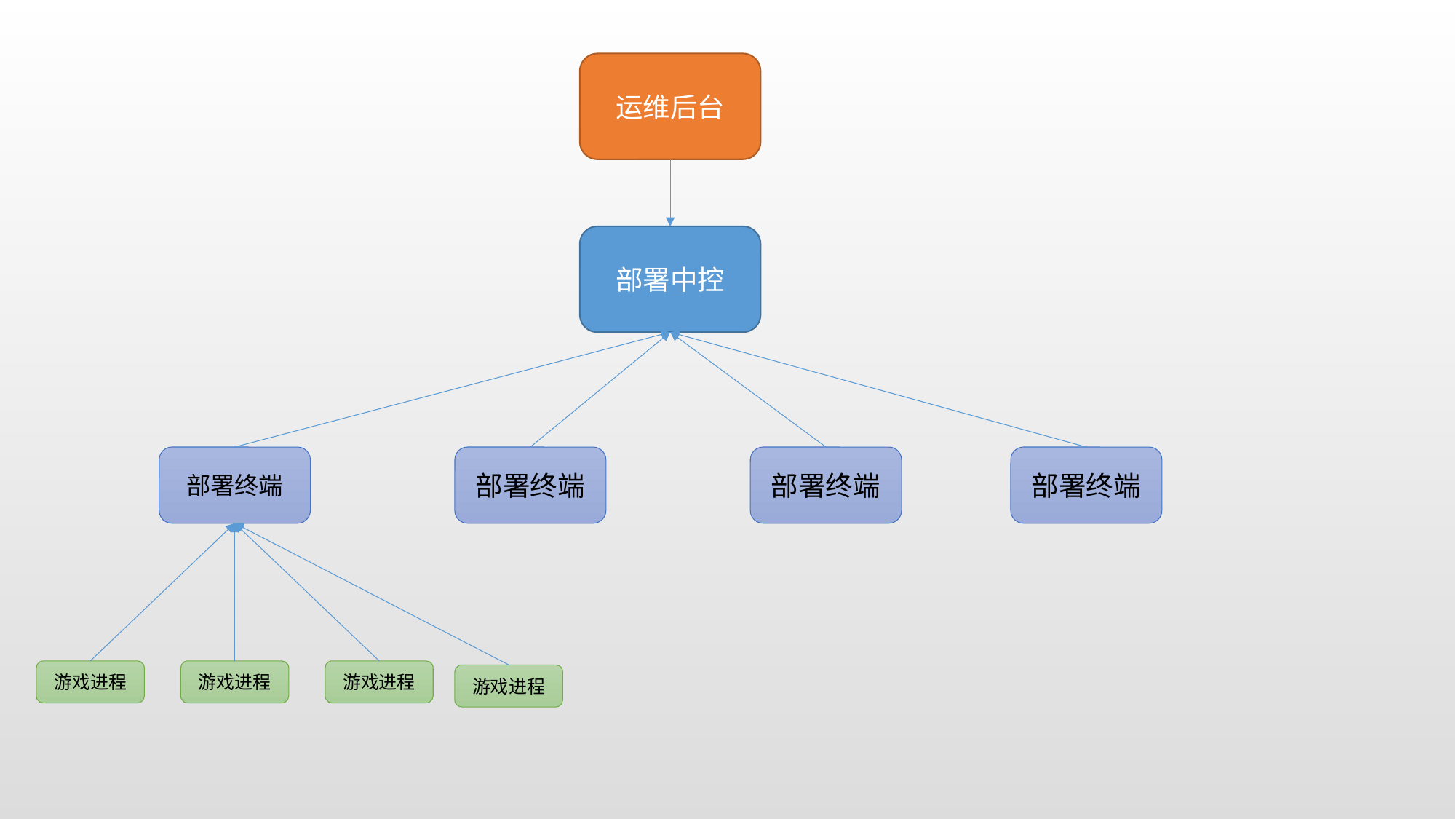

运维后台
部署中控
部署终端
部署终端
部署终端
部署终端
游戏进程
游戏进程
游戏进程
游戏进程